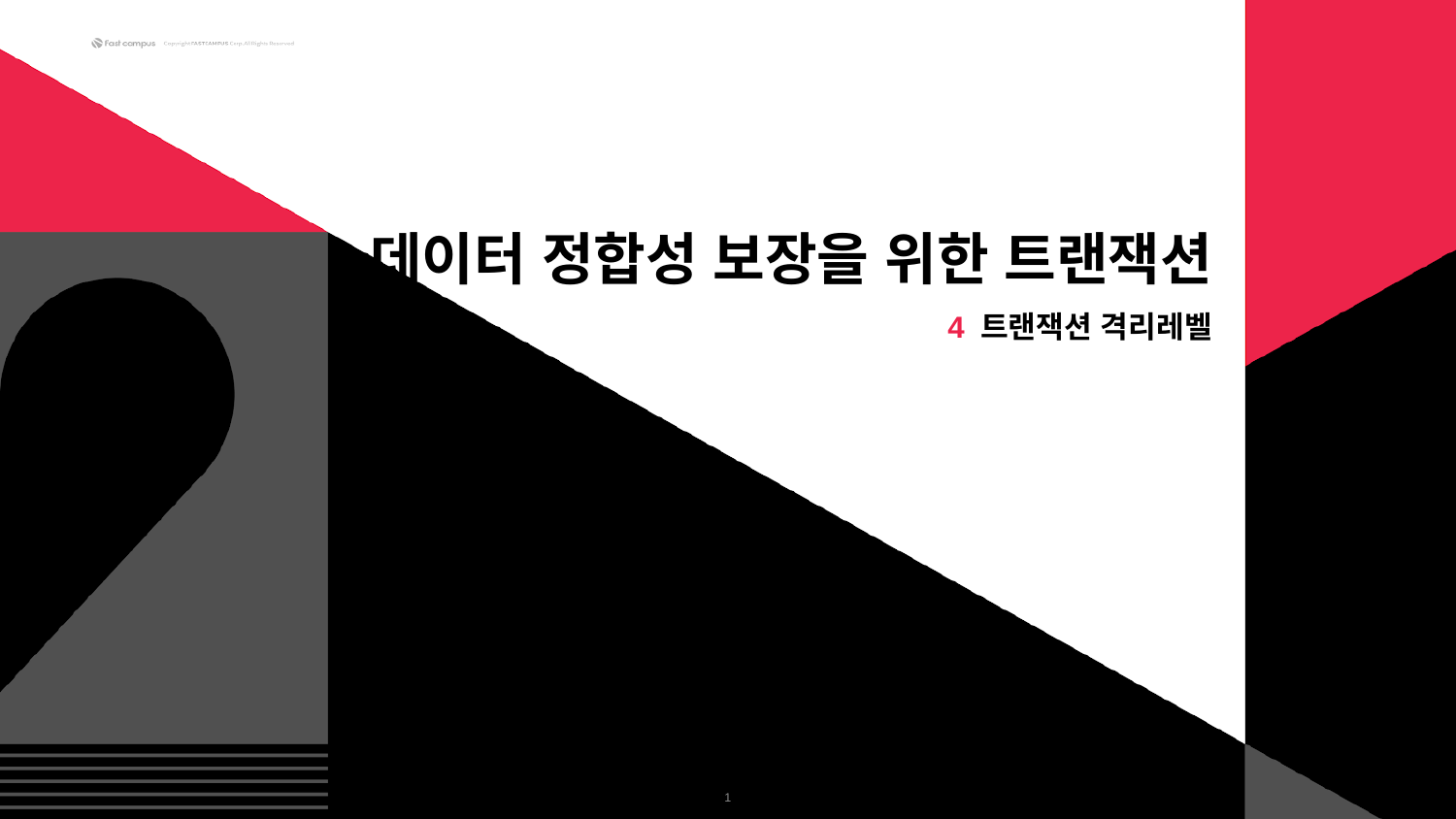

데이터 정합성 보장을 위한 트랜잭션

4 트랜잭션 격리레벨
1